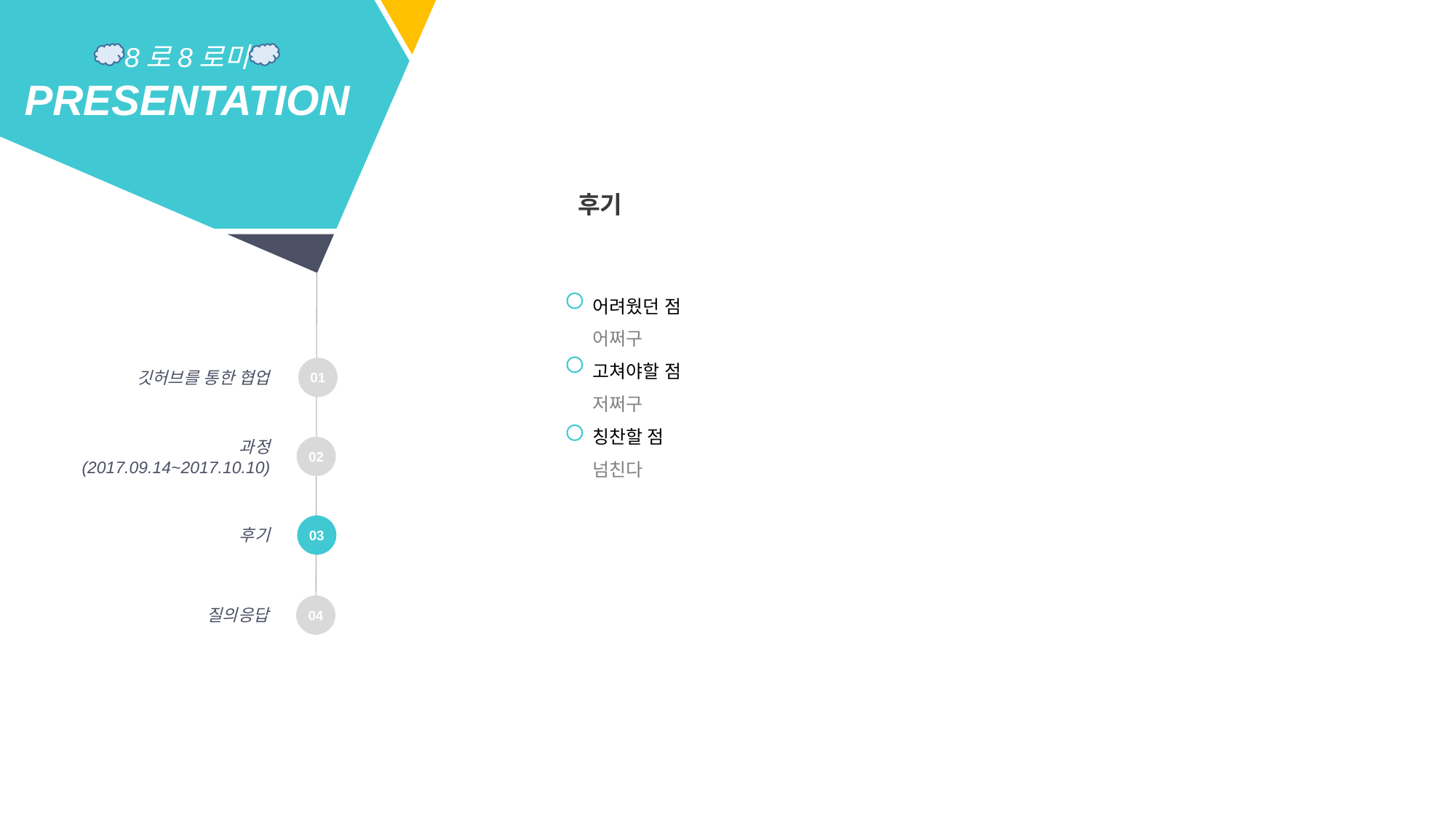

8로8로미 PRESENTATION

후기

  어려웠던 점
  어쩌구
  고쳐야할 점
  저쩌구
  칭찬할 점
  넘친다

 깃허브를 통한 협업

01

과정
(2017.09.14~2017.10.10)
02
03
후기
04
질의응답